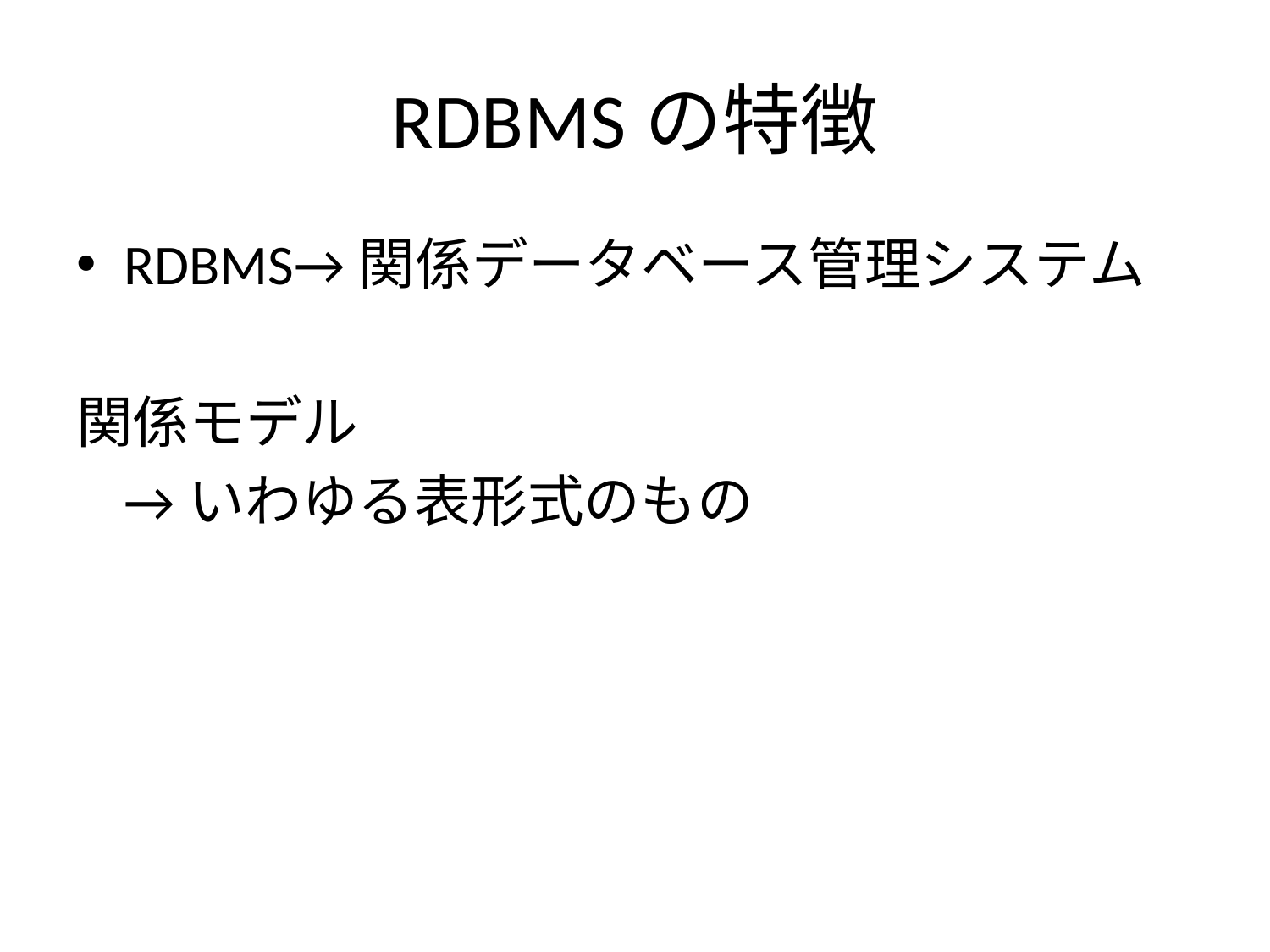

# RDBMSの特徴
RDBMS→関係データベース管理システム

関係モデル
	→いわゆる表形式のもの